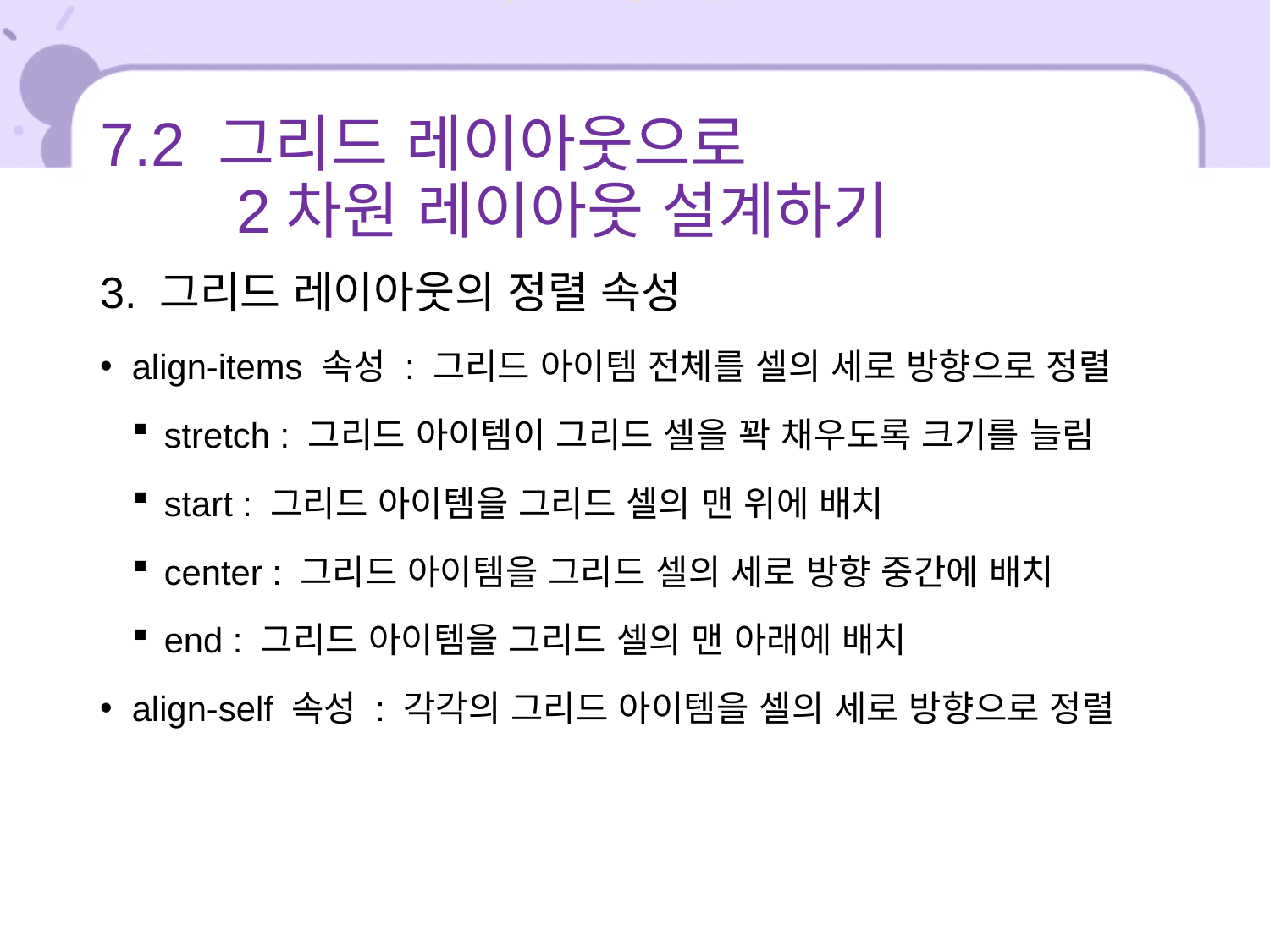

# 7.2 그리드 레이아웃으로 2차원 레이아웃 설계하기
3. 그리드 레이아웃의 정렬 속성
align-items 속성 : 그리드 아이템 전체를 셀의 세로 방향으로 정렬
stretch : 그리드 아이템이 그리드 셀을 꽉 채우도록 크기를 늘림
start : 그리드 아이템을 그리드 셀의 맨 위에 배치
center : 그리드 아이템을 그리드 셀의 세로 방향 중간에 배치
end : 그리드 아이템을 그리드 셀의 맨 아래에 배치
align-self 속성 : 각각의 그리드 아이템을 셀의 세로 방향으로 정렬